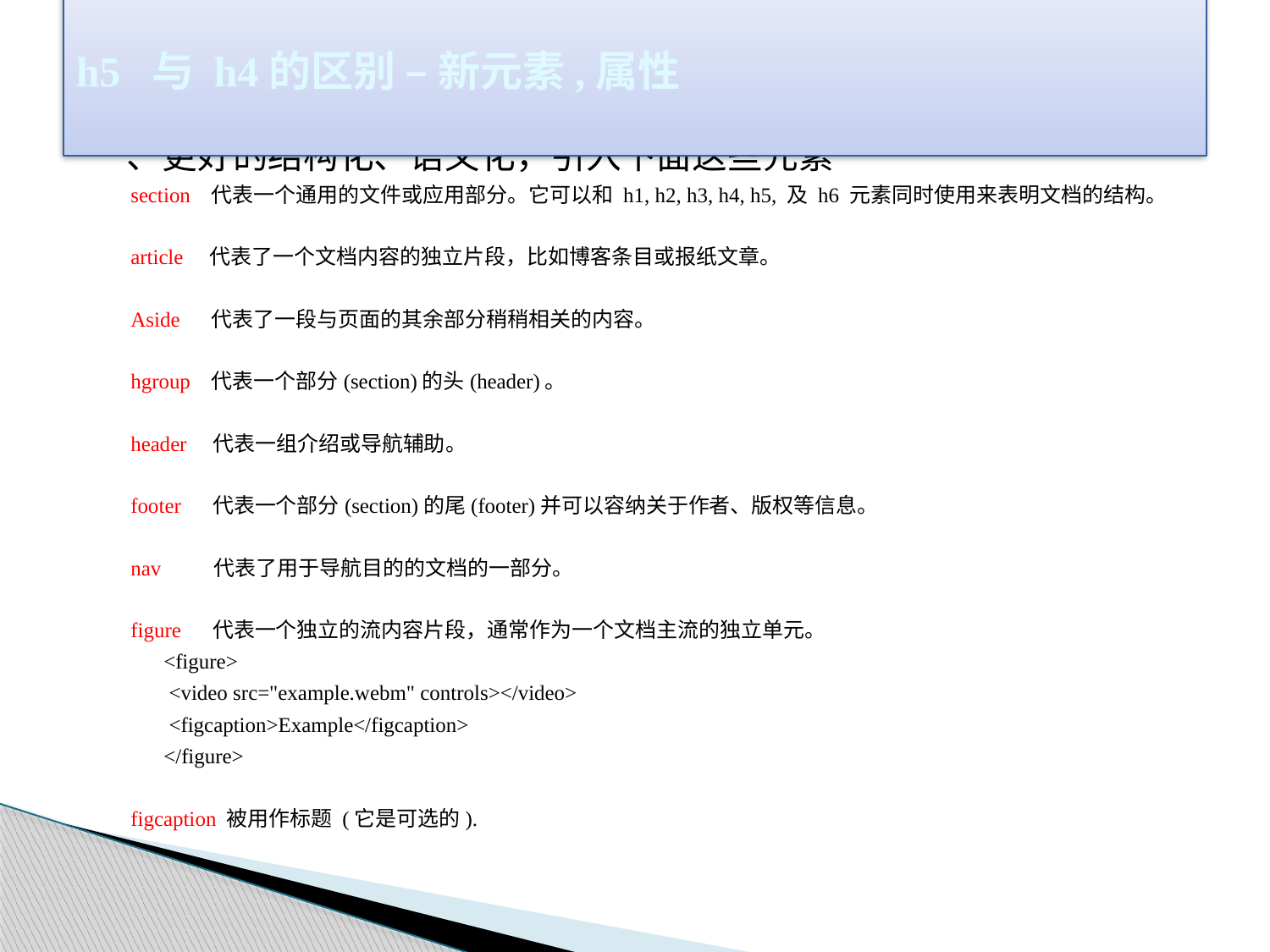

# h5  与 h4的区别 – 新元素,属性
一、更好的结构化、语义化，引入下面这些元素
section   代表一个通用的文件或应用部分。它可以和 h1, h2, h3, h4, h5, 及 h6 元素同时使用来表明文档的结构。

article    代表了一个文档内容的独立片段，比如博客条目或报纸文章。

Aside     代表了一段与页面的其余部分稍稍相关的内容。

hgroup   代表一个部分(section)的头(header)。

header    代表一组介绍或导航辅助。

footer     代表一个部分(section)的尾(footer)并可以容纳关于作者、版权等信息。

nav         代表了用于导航目的的文档的一部分。

figure     代表一个独立的流内容片段，通常作为一个文档主流的独立单元。
<figure>
 <video src="example.webm" controls></video>
 <figcaption>Example</figcaption>
</figure>

figcaption 被用作标题 (它是可选的).